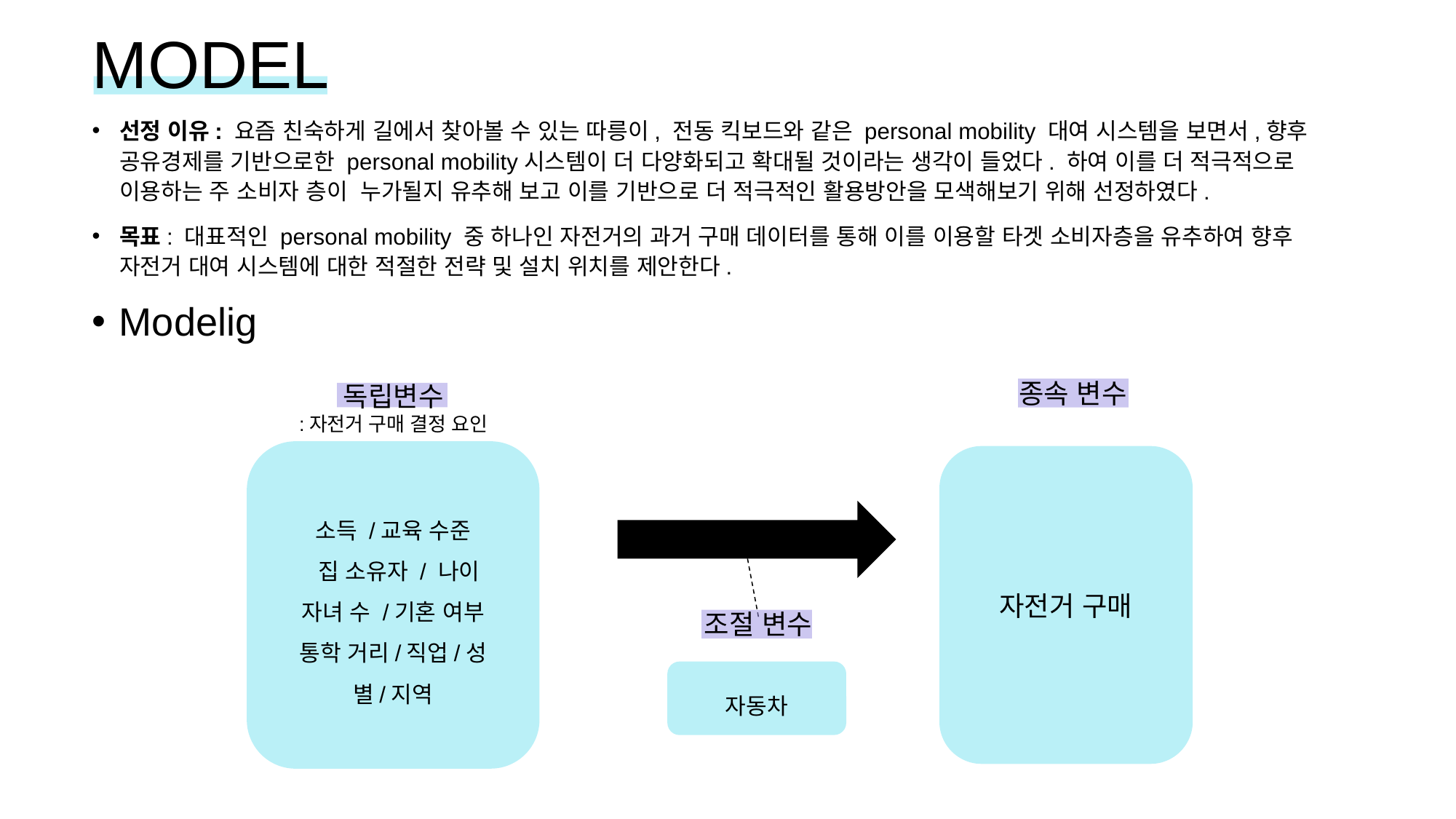

# MODEL

선정 이유: 요즘 친숙하게 길에서 찾아볼 수 있는 따릉이, 전동 킥보드와 같은 personal mobility 대여 시스템을 보면서,향후 공유경제를 기반으로한 personal mobility시스템이 더 다양화되고 확대될 것이라는 생각이 들었다. 하여 이를 더 적극적으로 이용하는 주 소비자 층이  누가될지 유추해 보고 이를 기반으로 더 적극적인 활용방안을 모색해보기 위해 선정하였다.
목표: 대표적인 personal mobility 중 하나인 자전거의 과거 구매 데이터를 통해 이를 이용할 타겟 소비자층을 유추하여 향후 자전거 대여 시스템에 대한 적절한 전략 및 설치 위치를 제안한다.
Modelig
종속 변수
독립변수
:자전거 구매 결정 요인

소득 /교육 수준
 집 소유자 / 나이
자녀 수 /기혼 여부
통학 거리/직업/성별/지역
자전거 구매

조절 변수

자동차